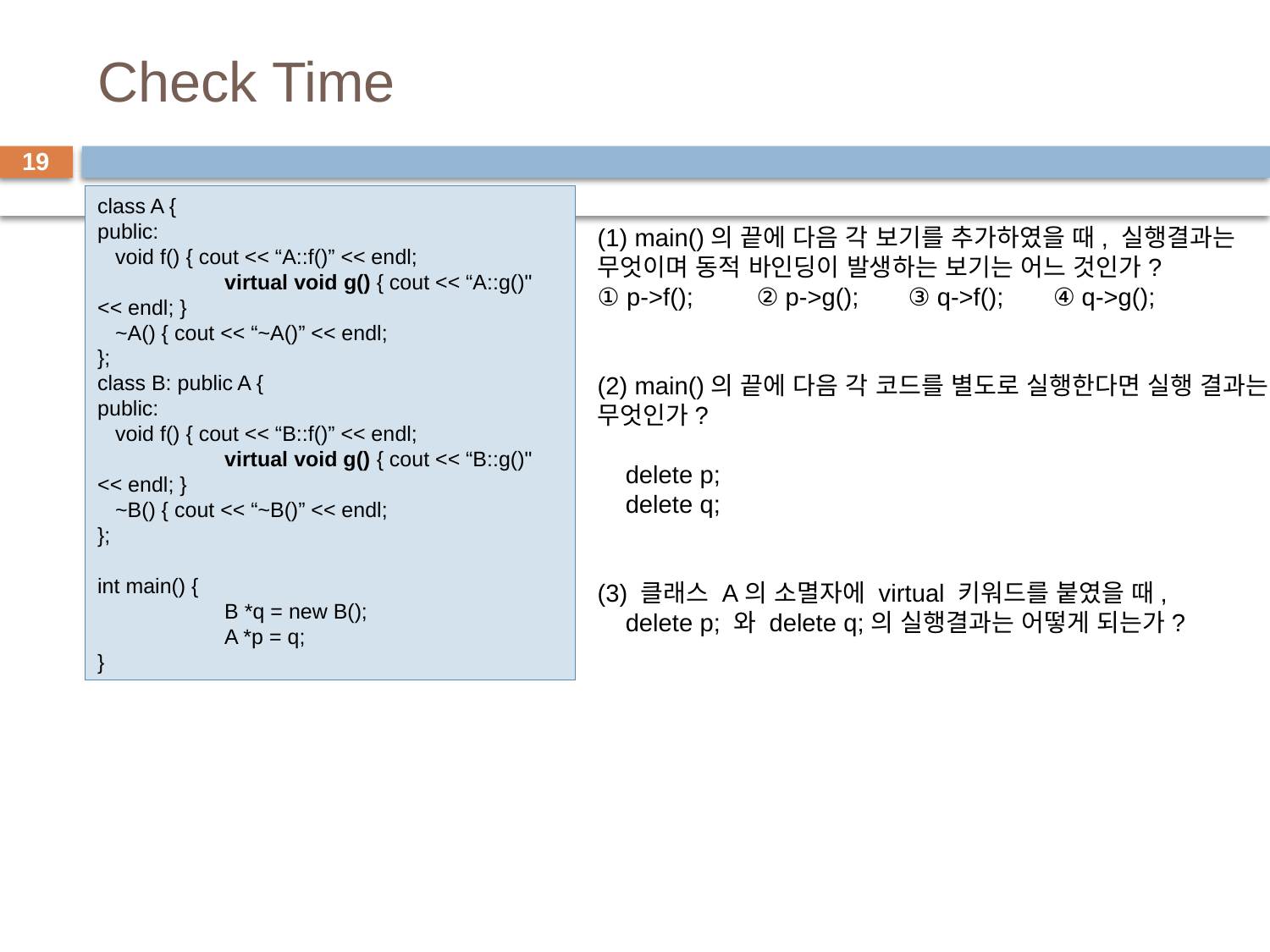

# Check Time
19
class A {
public:
   void f() { cout << “A::f()” << endl;
	virtual void g() { cout << “A::g()" << endl; }
   ~A() { cout << “~A()” << endl;
};
class B: public A {
public:
   void f() { cout << “B::f()” << endl;
	virtual void g() { cout << “B::g()" << endl; }
   ~B() { cout << “~B()” << endl;
};

int main() {
	B *q = new B();
	A *p = q;
}
(1) main()의 끝에 다음 각 보기를 추가하였을 때, 실행결과는 무엇이며 동적 바인딩이 발생하는 보기는 어느 것인가?
① p->f();         ② p->g();       ③ q->f();       ④ q->g();

(2) main()의 끝에 다음 각 코드를 별도로 실행한다면 실행 결과는 무엇인가?

    delete p;
    delete q;

(3) 클래스 A의 소멸자에 virtual 키워드를 붙였을 때,
    delete p; 와 delete q;의 실행결과는 어떻게 되는가?